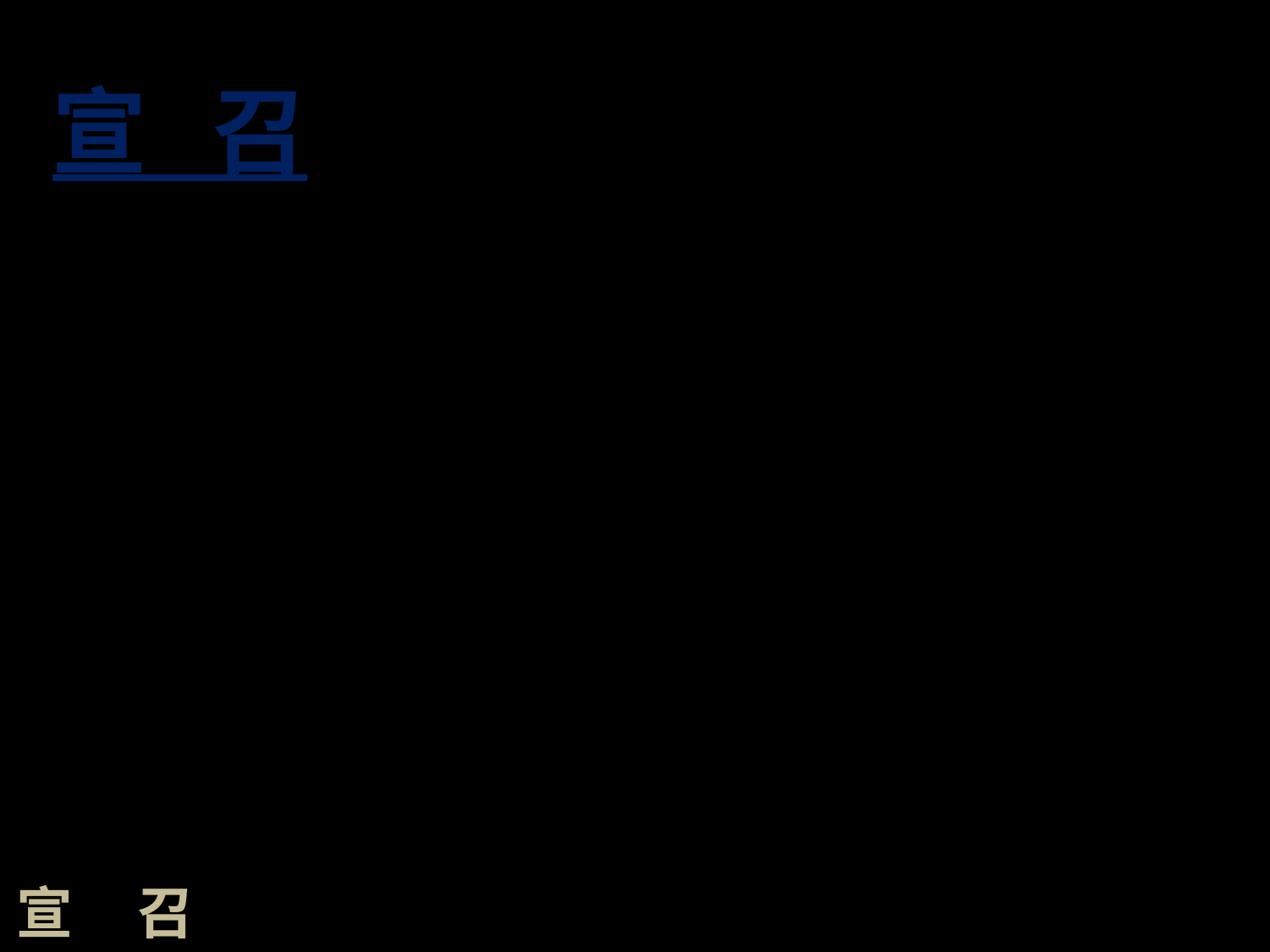

宣   召
神啊，你是我的神，我要切切地尋求你，在乾旱疲乏無水之地，我渴想你；我的心切慕你。我在聖所中曾如此瞻仰你，為要見你的能力和你的榮耀。因你的慈愛比生命更好，我的嘴唇要頌讚你。
 < 詩篇 63: 1 – 3 >
宣     召